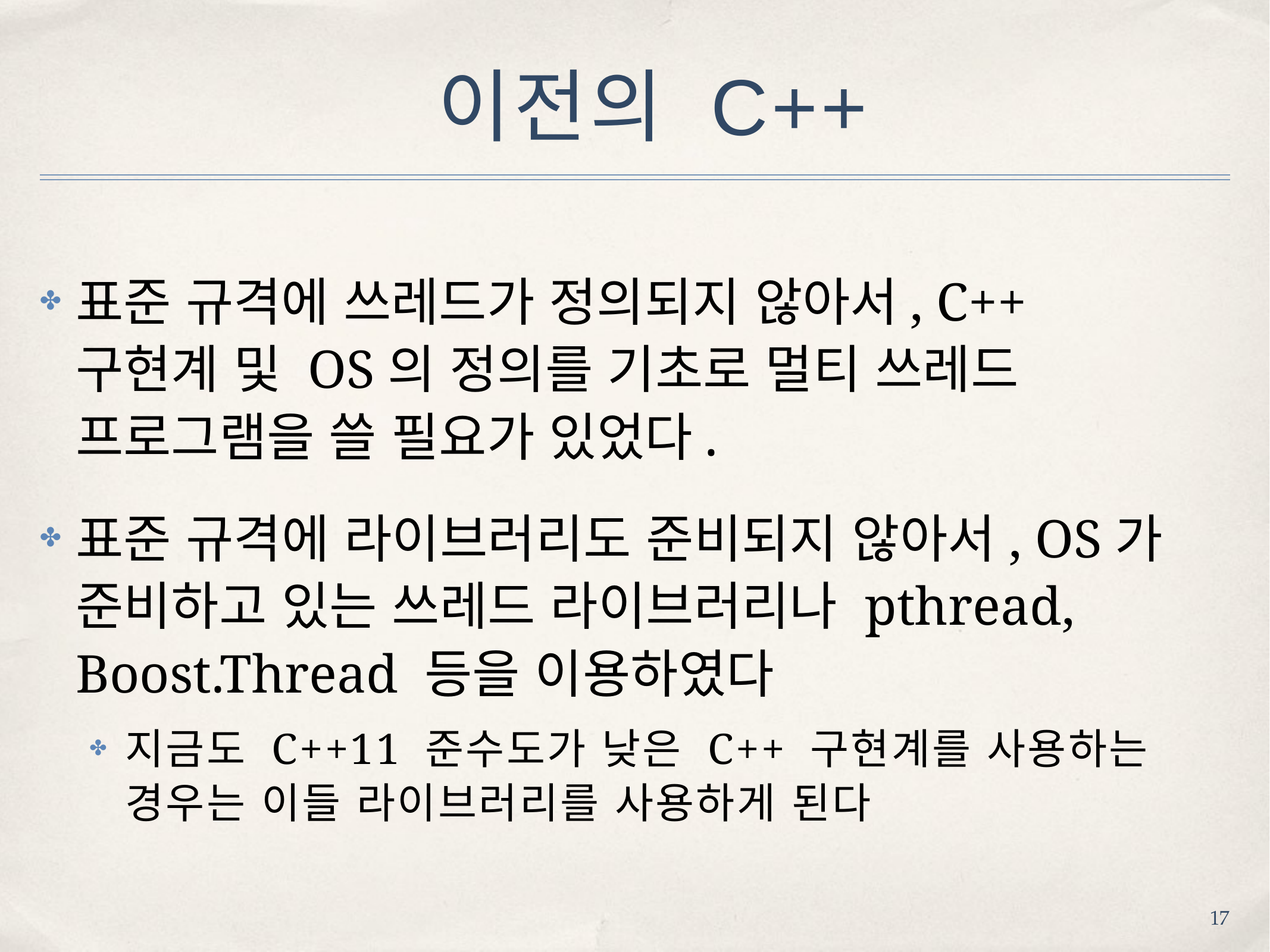

# 이전의 C++
표준 규격에 쓰레드가 정의되지 않아서, C++ 구현계 및 OS의 정의를 기초로 멀티 쓰레드 프로그램을 쓸 필요가 있었다.
✤
표준 규격에 라이브러리도 준비되지 않아서, OS가 준비하고 있는 쓰레드 라이브러리나 pthread, Boost.Thread 등을 이용하였다
✤
지금도 C++11 준수도가 낮은 C++ 구현계를 사용하는 경우는 이들 라이브러리를 사용하게 된다
✤
17